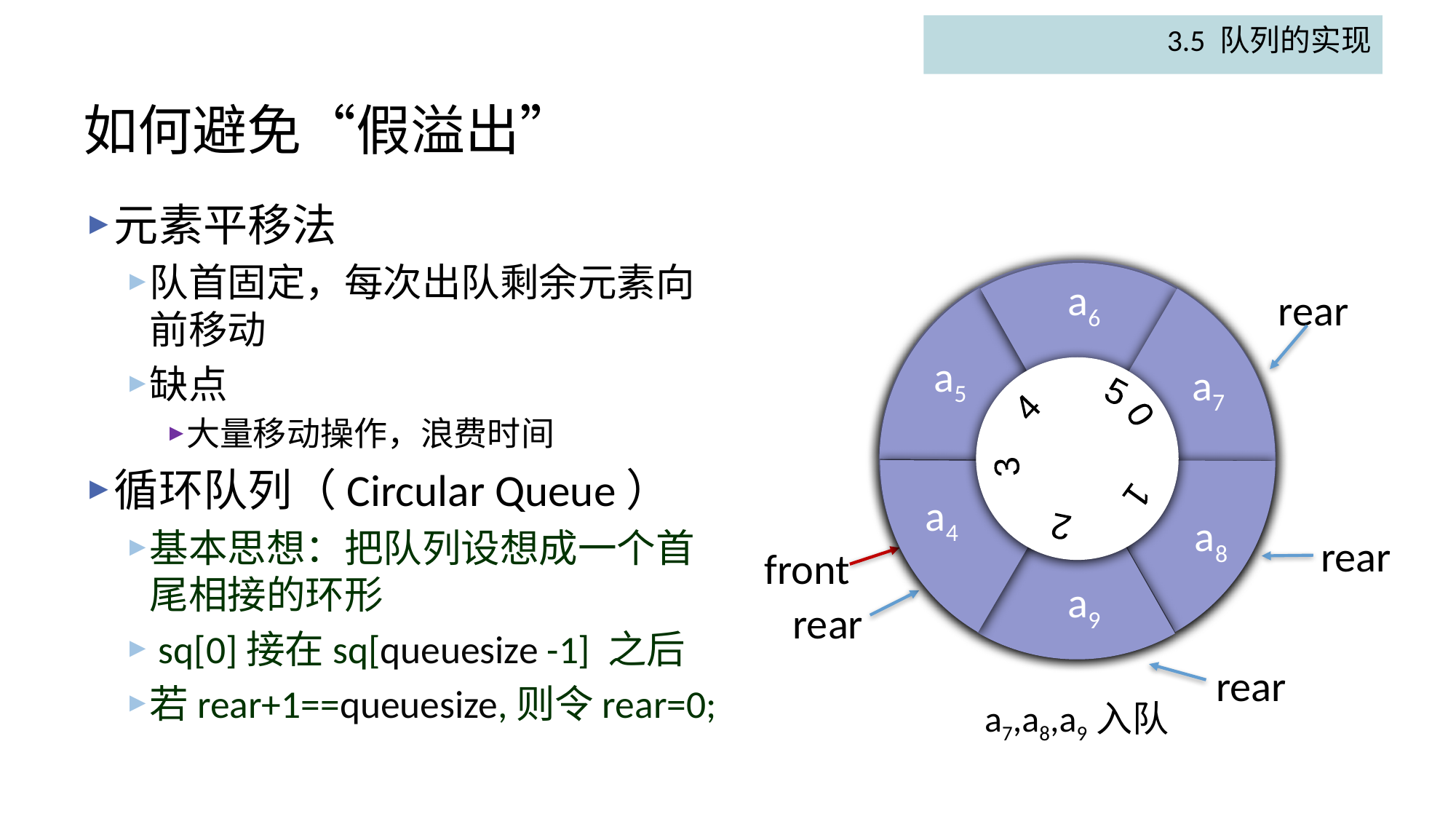

3.5 队列的实现

# 如何避免“假溢出”
元素平移法
队首固定，每次出队剩余元素向前移动
缺点
大量移动操作，浪费时间
循环队列（Circular Queue）
基本思想：把队列设想成一个首尾相接的环形
 sq[0]接在sq[queuesize -1] 之后
若rear+1==queuesize,则令rear=0;

a6
a5
a4
0      1      2      3    4       5
rear
a7
a8
rear
front
a9
rear
rear
a7,a8,a9入队